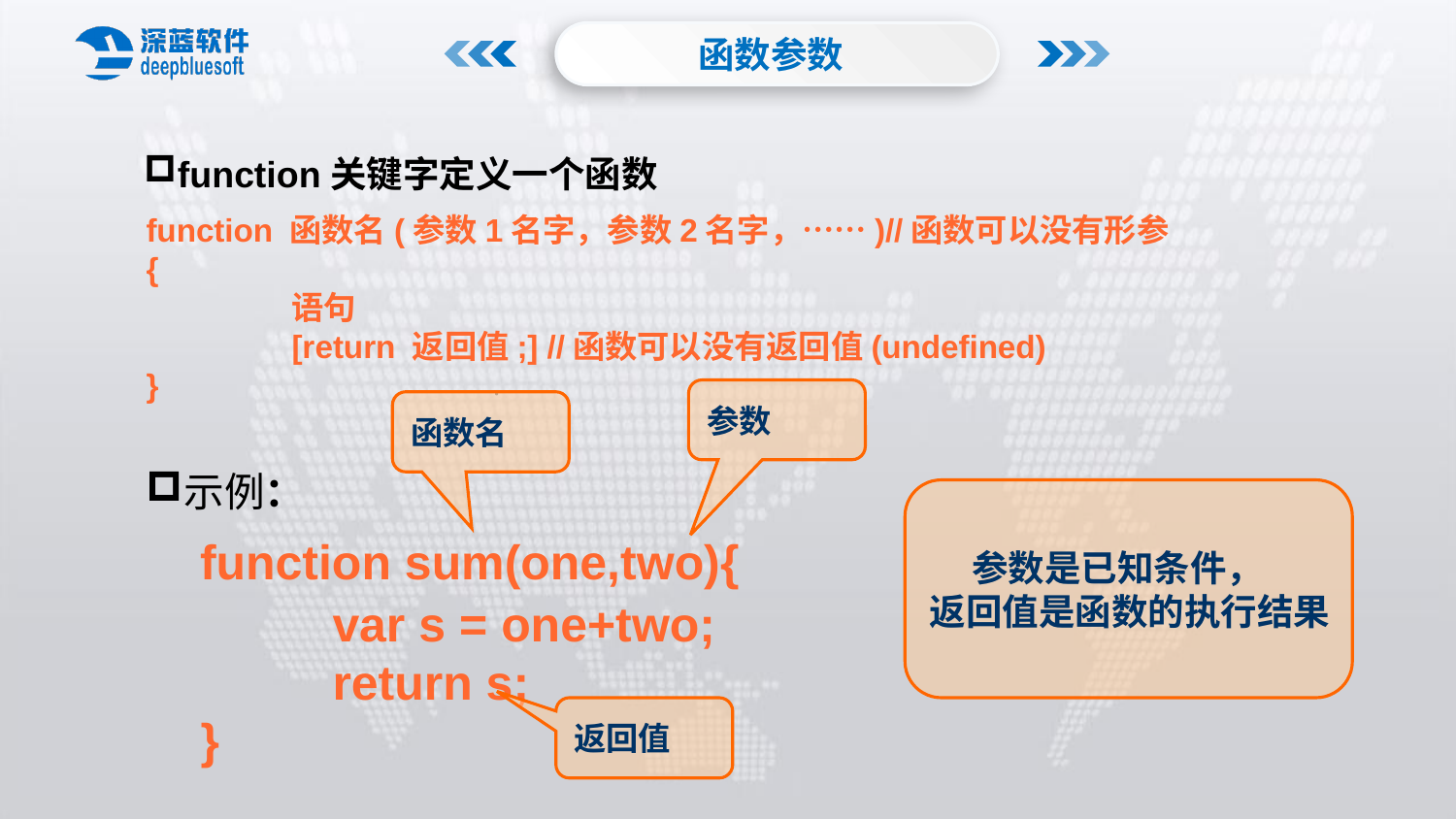

函数参数

function关键字定义一个函数
function 函数名(参数1名字，参数2名字，……)//函数可以没有形参
{
	语句
	[return 返回值;] //函数可以没有返回值(undefined)
}
参数
函数名

示例：
   function sum(one,two){
	   var s = one+two;
	   return s;
    }
    参数是已知条件，
返回值是函数的执行结果
返回值